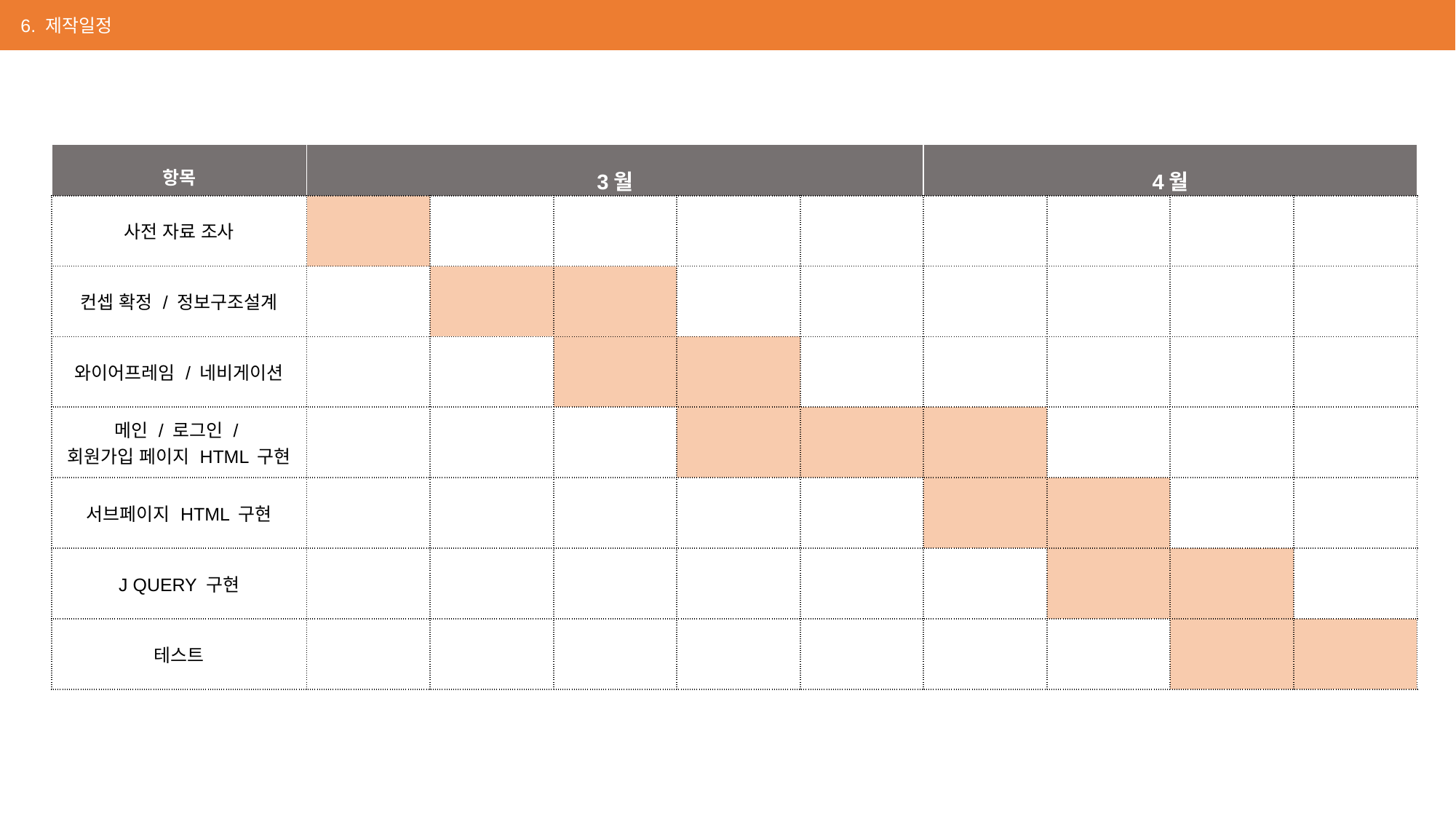

6. 제작일정
| 항목 | 3월 |  |  |  |  | 4월 |  |  |  |
| --- | --- | --- | --- | --- | --- | --- | --- | --- | --- |
| 사전 자료 조사 |  |  |  |  |  |  |  |  |  |
| 컨셉 확정 / 정보구조설계 |  |  |  |  |  |  |  |  |  |
| 와이어프레임 / 네비게이션 |  |  |  |  |  |  |  |  |  |
| 메인 / 로그인 / 회원가입 페이지 HTML 구현 |  |  |  |  |  |  |  |  |  |
| 서브페이지 HTML 구현 |  |  |  |  |  |  |  |  |  |
| J QUERY 구현 |  |  |  |  |  |  |  |  |  |
| 테스트 |  |  |  |  |  |  |  |  |  |